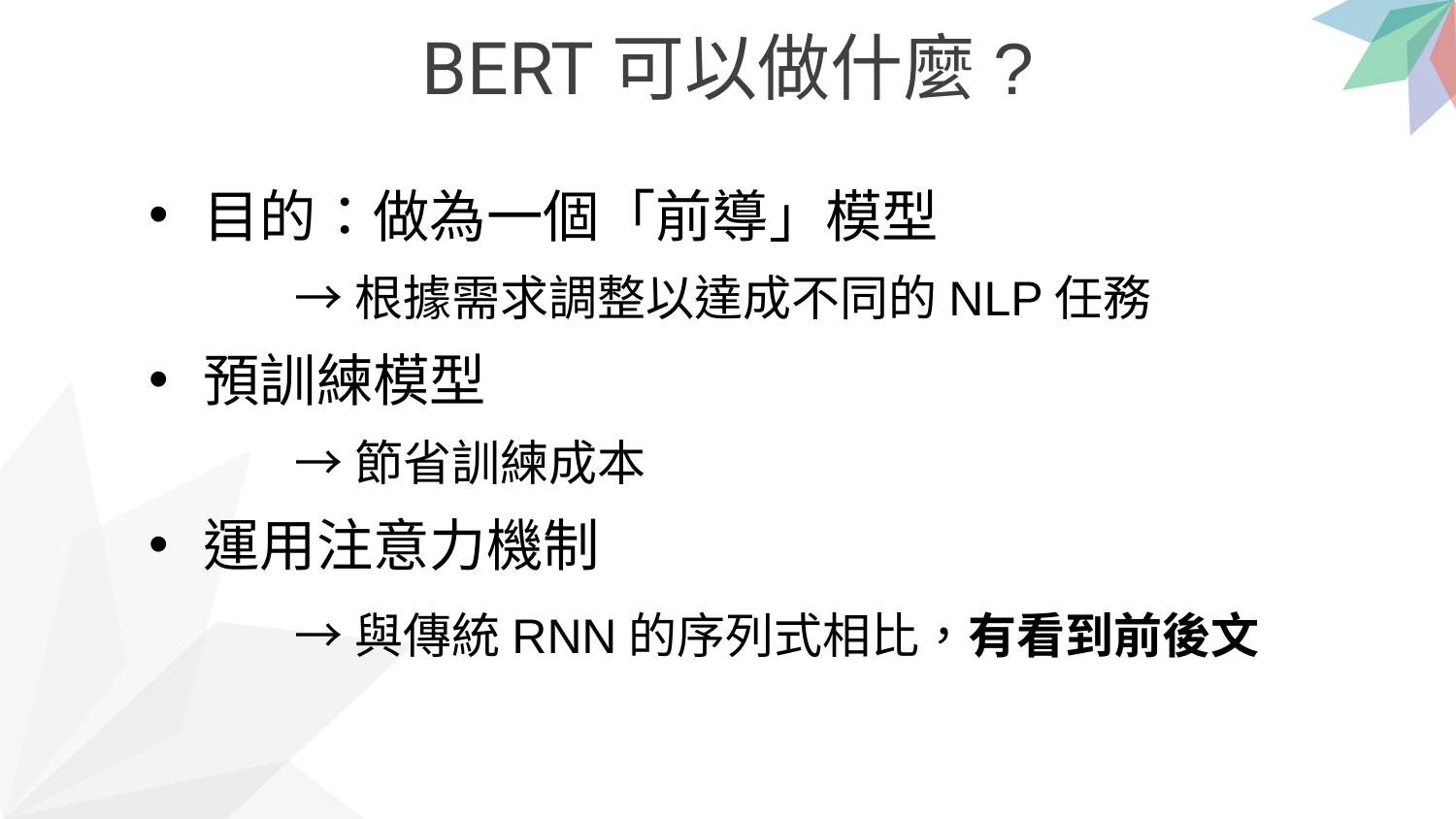

BERT可以做什麼?
目的：做為一個「前導」模型

	→根據需求調整以達成不同的NLP任務

預訓練模型

	→節省訓練成本

運用注意力機制

	→與傳統RNN的序列式相比，有看到前後文